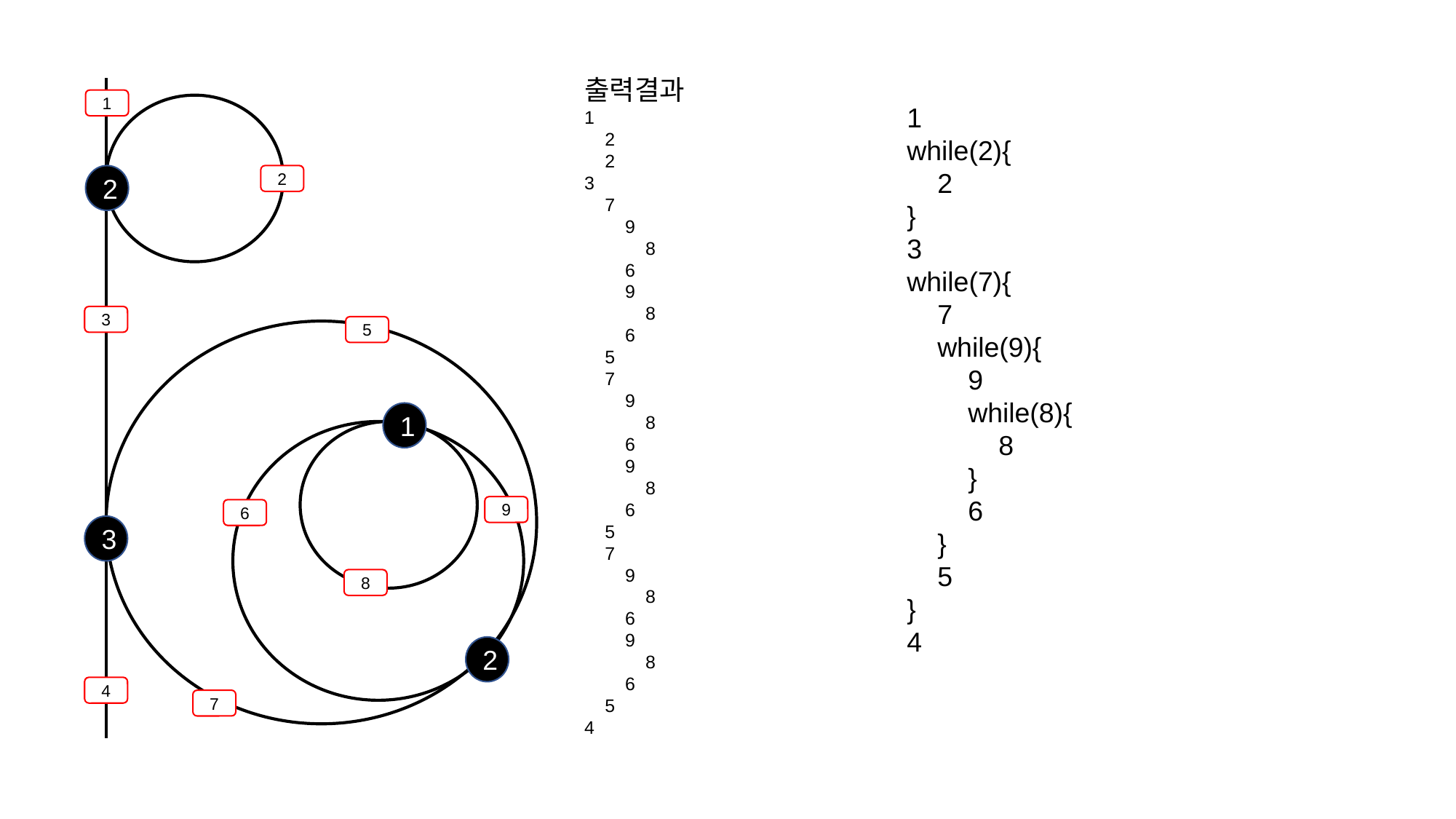

출력결과
1
    2
    2
3
    7
        9
            8
        6
        9
            8
        6
    5
    7
        9
            8
        6
        9
            8
        6
    5
    7
        9
            8
        6
        9
            8
        6
    5
4
1

1
while(2){
    2
}
3
while(7){
    7
    while(9){
        9
        while(8){
            8
        }
        6
    }
    5
}
4
2
2
3
5

1

9
6
3
8
2
4
7